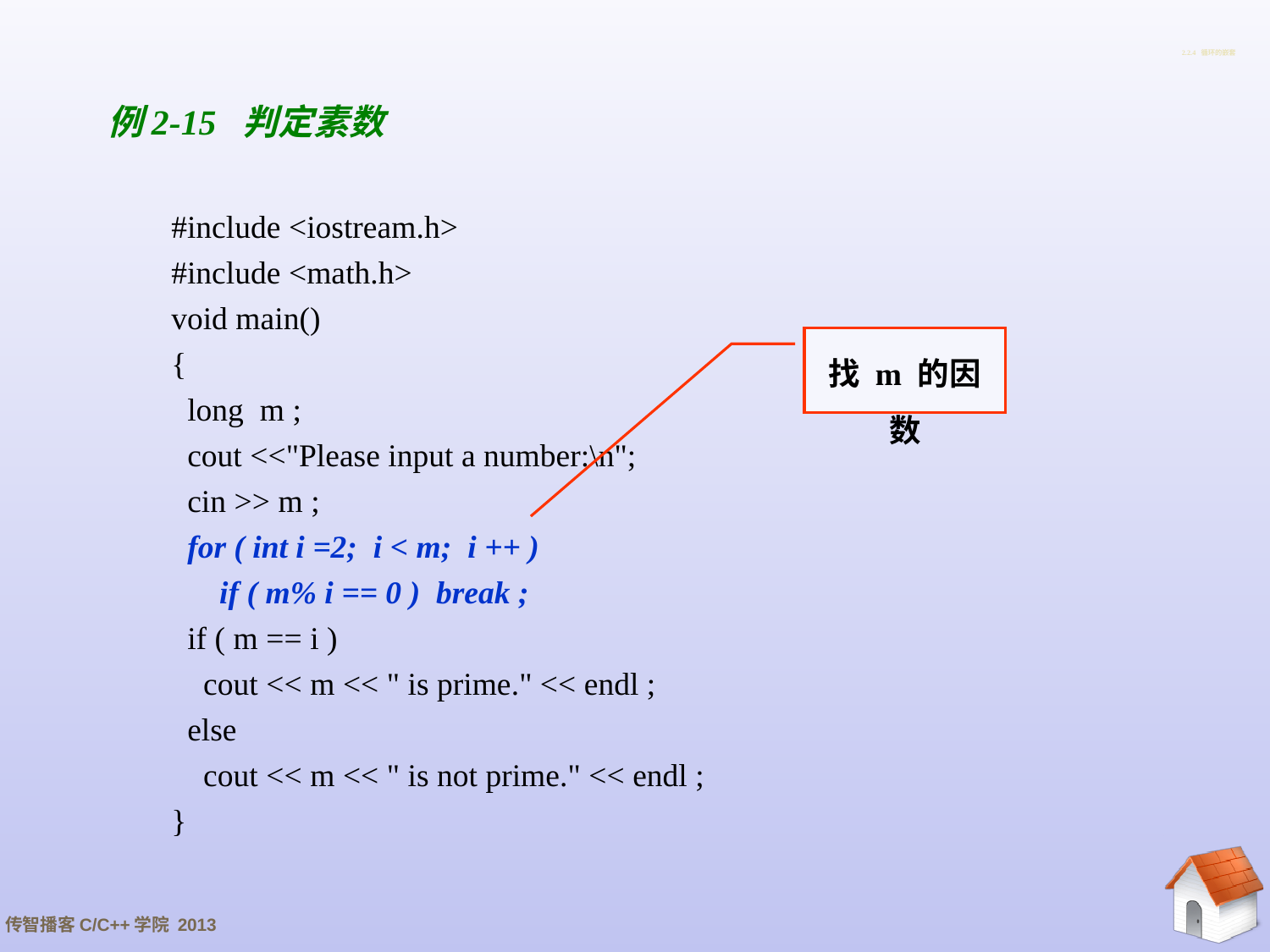

# 2.2.4  循环的嵌套
例2-15  判定素数
#include <iostream.h>
#include <math.h>
void main()
{
  long  m ;
  cout <<"Please input a number:\n";
  cin >> m ;
  for ( int i =2;  i < m;  i ++ )
      if ( m% i == 0 )  break ;
  if ( m == i )
    cout << m << " is prime." << endl ;
  else
    cout << m << " is not prime." << endl ;
}
找 m 的因数